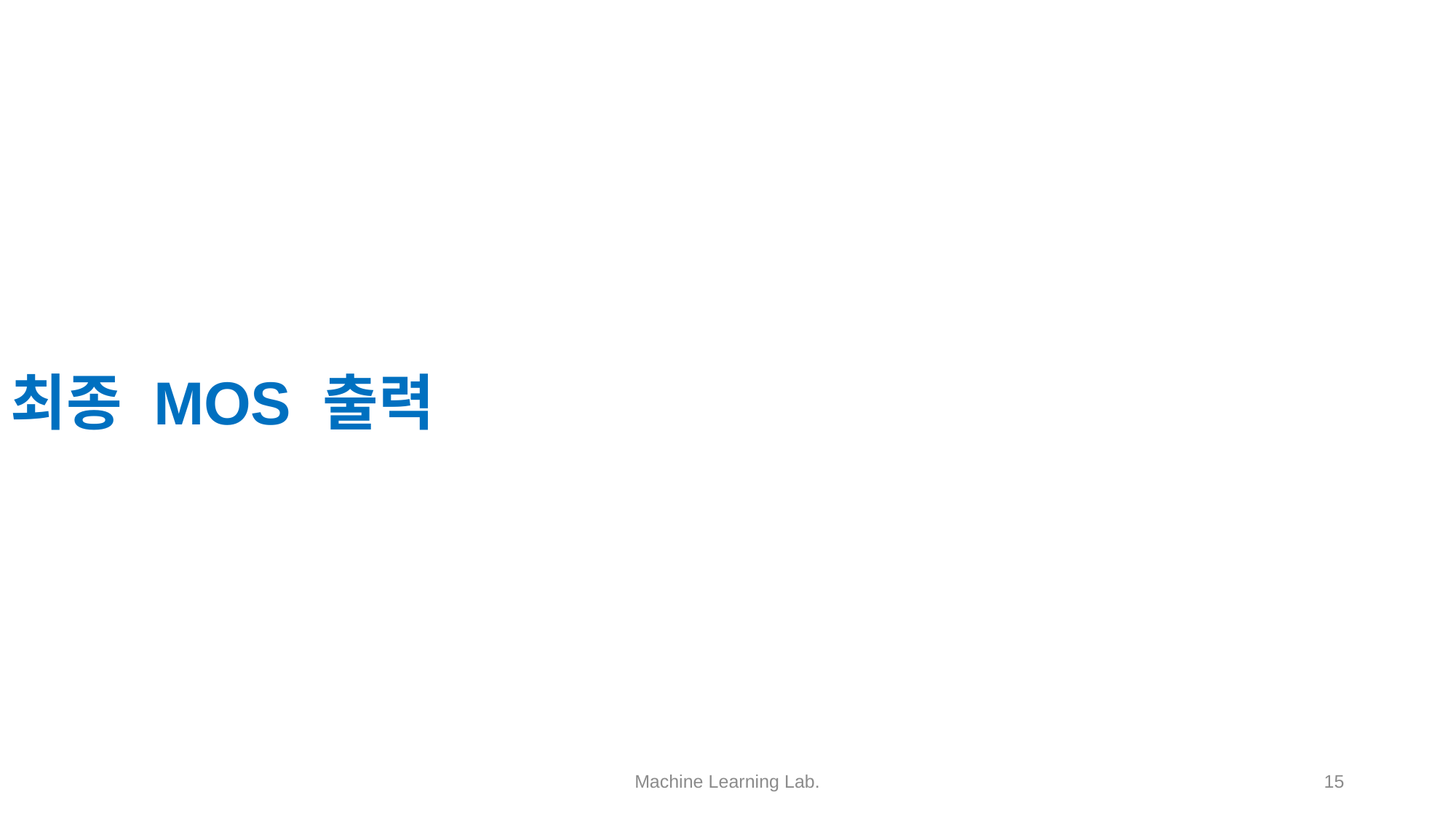

최종 MOS 출력
Machine Learning Lab.
15